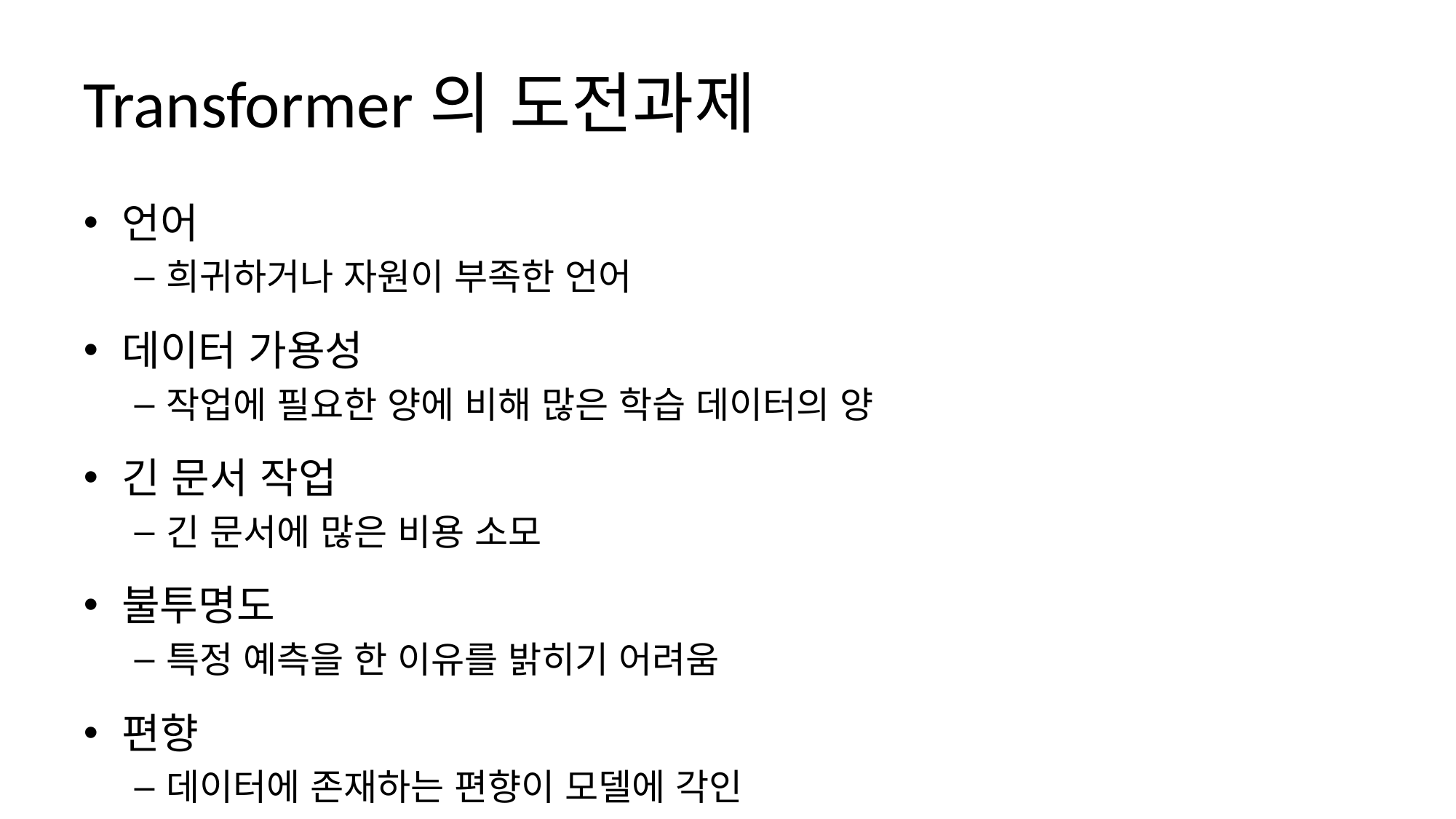

# Transformer의 도전과제
언어
희귀하거나 자원이 부족한 언어

데이터 가용성
작업에 필요한 양에 비해 많은 학습 데이터의 양

긴 문서 작업
긴 문서에 많은 비용 소모

불투명도
특정 예측을 한 이유를 밝히기 어려움

편향
데이터에 존재하는 편향이 모델에 각인